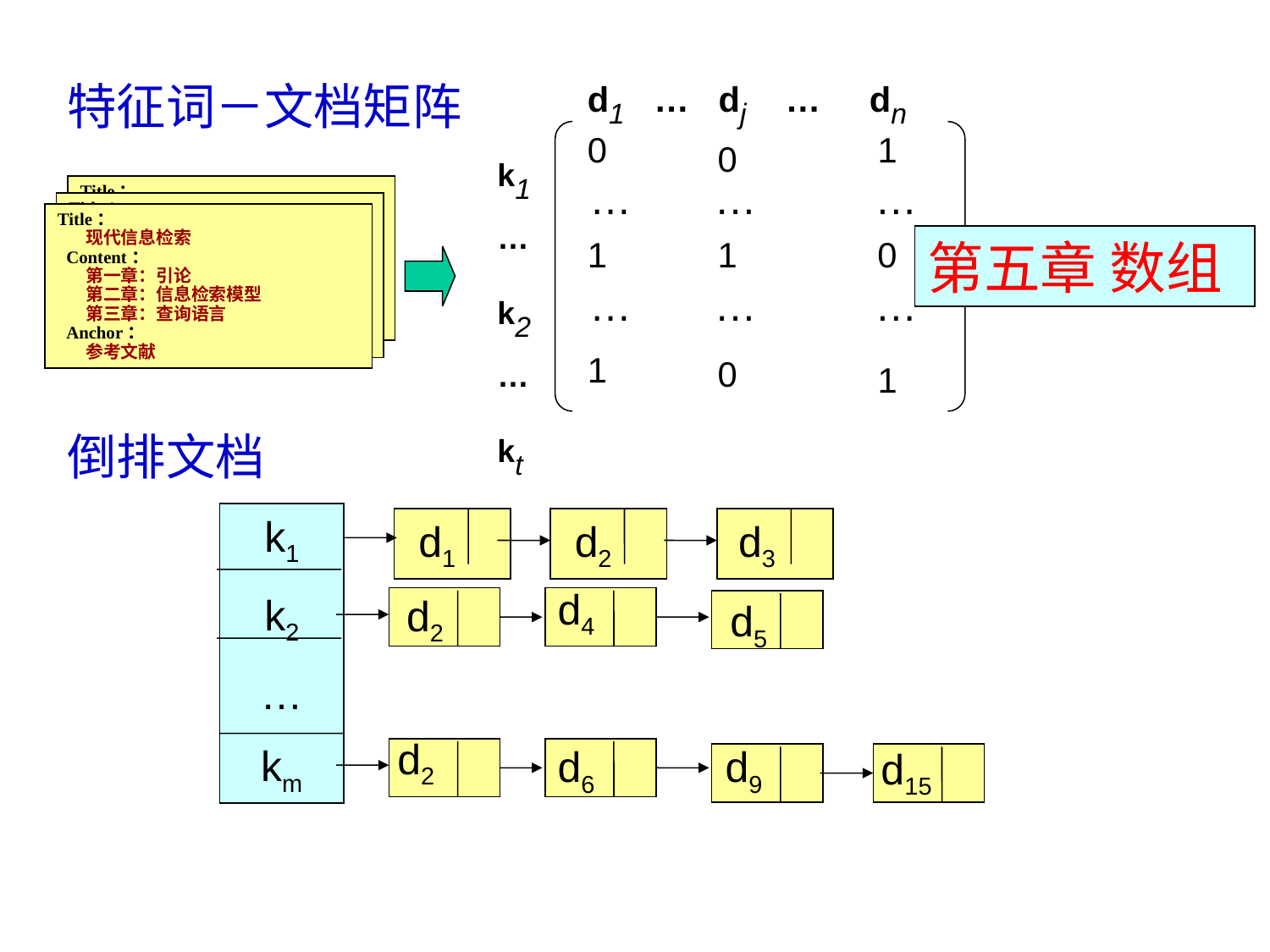

d1   …   dj    …     dn

 0
1
k1
…
k2
…
kt
1
1
1
0
1
0
0
 …       …          …
 …       …          …
特征词－文档矩阵
Title：
      现代信息检索
  Content：
      第一章：引论
      第二章：信息检索模型
      第三章：查询语言
  Anchor：
      参考文献
Title：
      现代信息检索
  Content：
      第一章：引论
      第二章：信息检索模型
      第三章：查询语言
  Anchor：
      参考文献
Title：
      现代信息检索
  Content：
      第一章：引论
      第二章：信息检索模型
      第三章：查询语言
  Anchor：
      参考文献
第五章 数组

倒排文档
k1
k2
…
km

 d1

 d2

 d3

d4
d2
d5
d2
d6
d9
d15